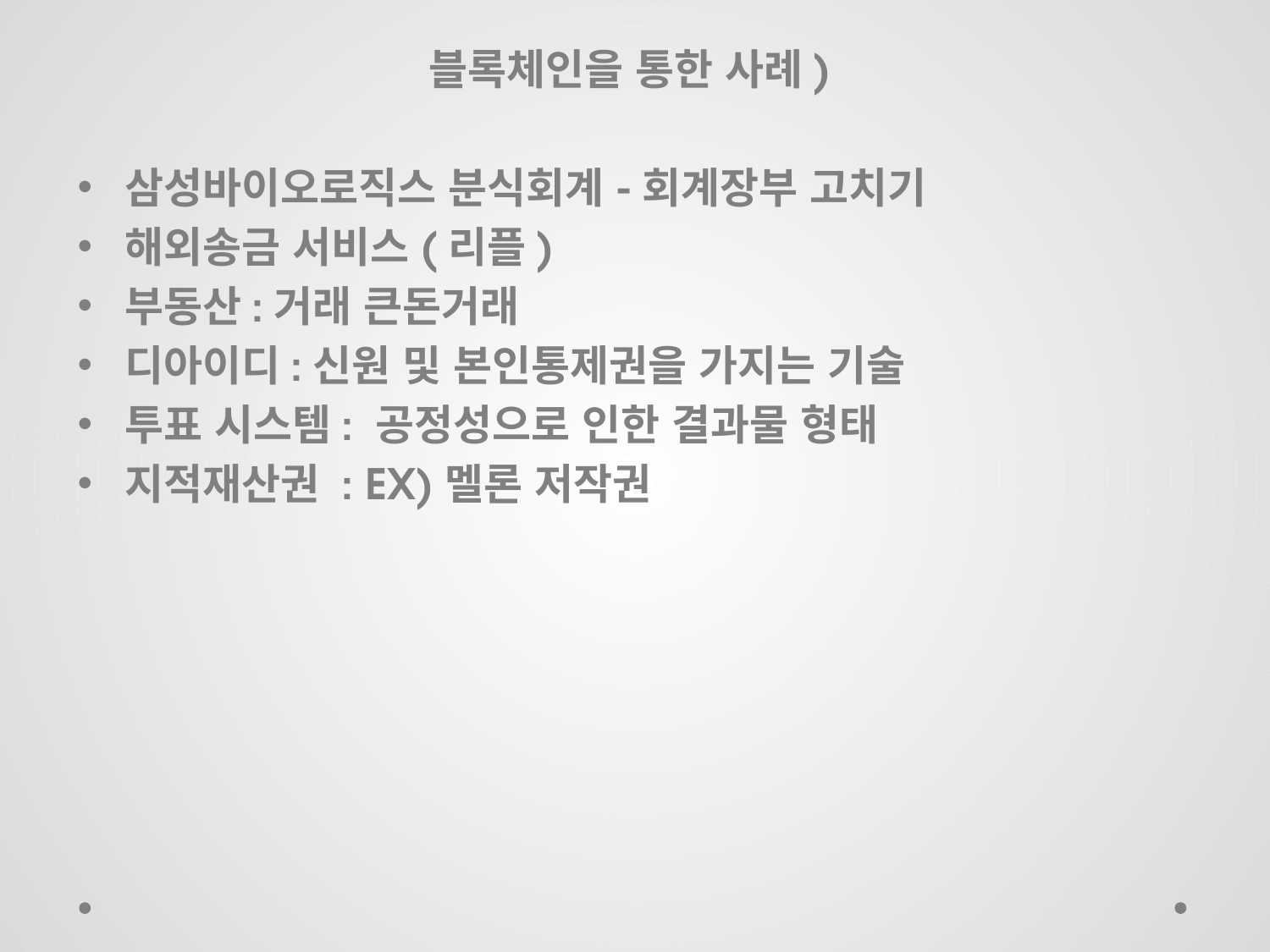

블록체인을 통한 사례)

삼성바이오로직스 분식회계-회계장부 고치기
해외송금 서비스(리플)
부동산:거래 큰돈거래
디아이디:신원 및 본인통제권을 가지는 기술
투표 시스템: 공정성으로 인한 결과물 형태
지적재산권 : EX)멜론 저작권